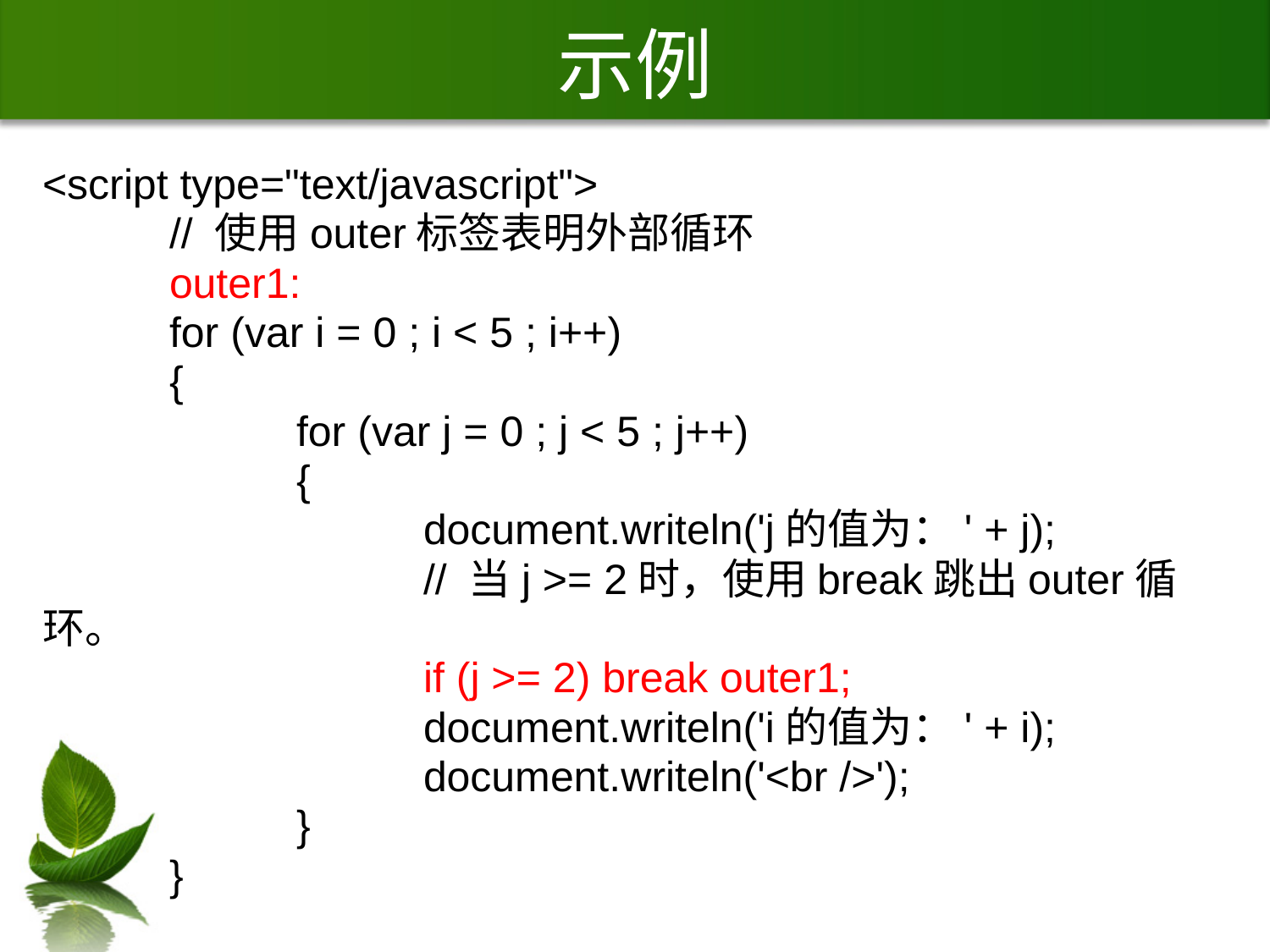

# 示例

<script type="text/javascript">
	// 使用outer标签表明外部循环
	outer1:
	for (var i = 0 ; i < 5 ; i++)
	{
		for (var j = 0 ; j < 5 ; j++)
		{
			document.writeln('j的值为：' + j);
			// 当j >= 2时，使用break跳出outer循环。
			if (j >= 2) break outer1;
			document.writeln('i的值为：' + i);
			document.writeln('<br />');
		}
	}